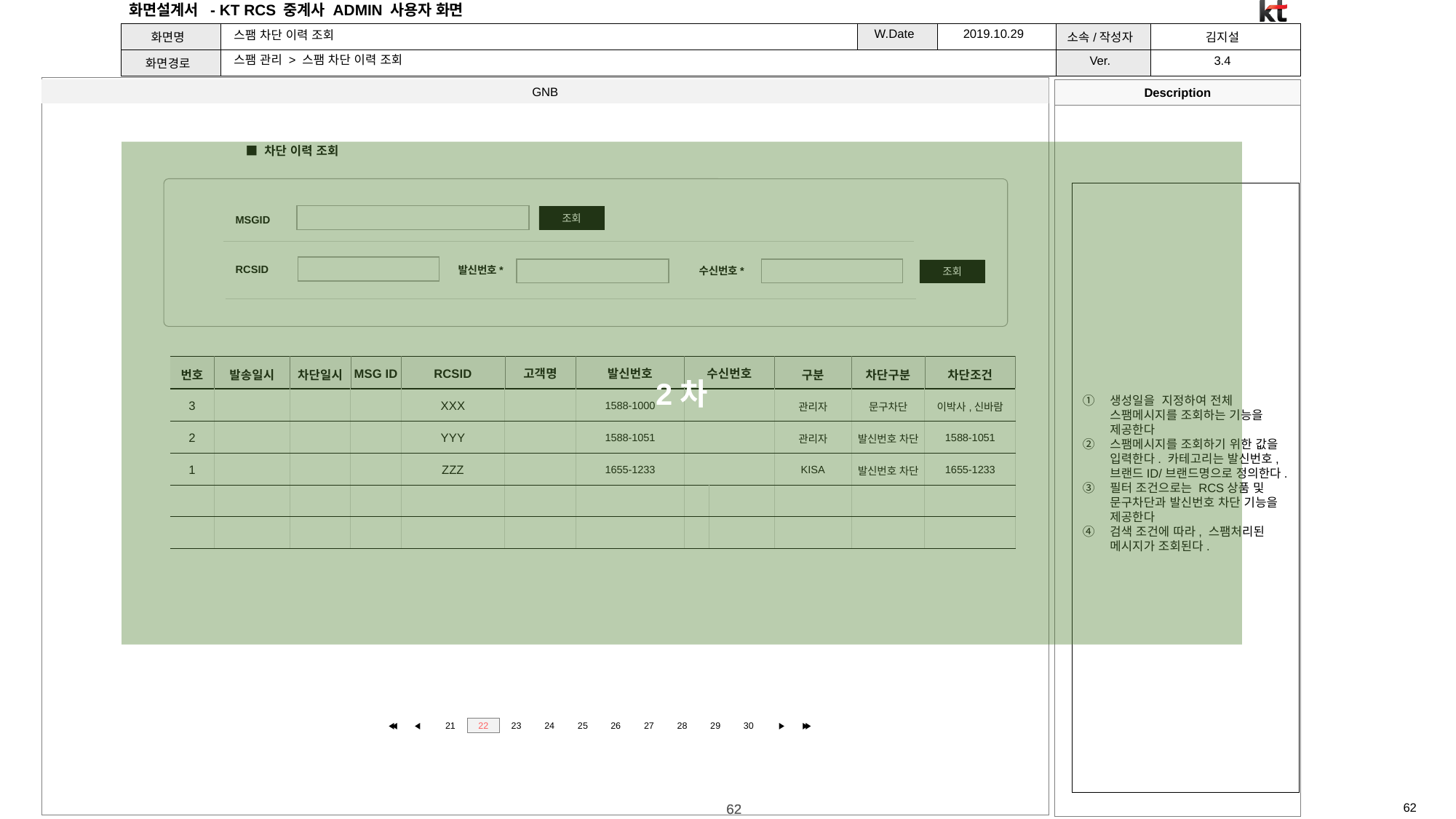

스팸 차단 이력 조회
스팸 관리 > 스팸 차단 이력 조회
■ 차단 이력 조회
2차

생성일을  지정하여 전체 스팸메시지를 조회하는 기능을 제공한다
스팸메시지를 조회하기 위한 값을 입력한다. 카테고리는 발신번호, 브랜드ID/브랜드명으로 정의한다.
필터 조건으로는 RCS상품 및 문구차단과 발신번호 차단 기능을 제공한다
검색 조건에 따라, 스팸처리된 메시지가 조회된다.

MSGID
조회
RCSID
발신번호*

수신번호*

조회
| 번호 | 발송일시 | 차단일시 | MSG ID | RCSID | 고객명 | 발신번호 | 수신번호 |  | 구분 | 차단구분 | 차단조건 |
| --- | --- | --- | --- | --- | --- | --- | --- | --- | --- | --- | --- |
| 3 |  |  |  | XXX |  | 1588-1000 |  |  | 관리자 | 문구차단 | 이박사,신바람 |
| 2 |  |  |  | YYY |  | 1588-1051 |  |  | 관리자 | 발신번호 차단 | 1588-1051 |
| 1 |  |  |  | ZZZ |  | 1655-1233 |  |  | KISA | 발신번호 차단 | 1655-1233 |
|  |  |  |  |  |  |  |  |  |  |  |  |
|  |  |  |  |  |  |  |  |  |  |  |  |
◀◀
◀
21
22
23
24
25
26
27
28
29
30
▶
▶▶